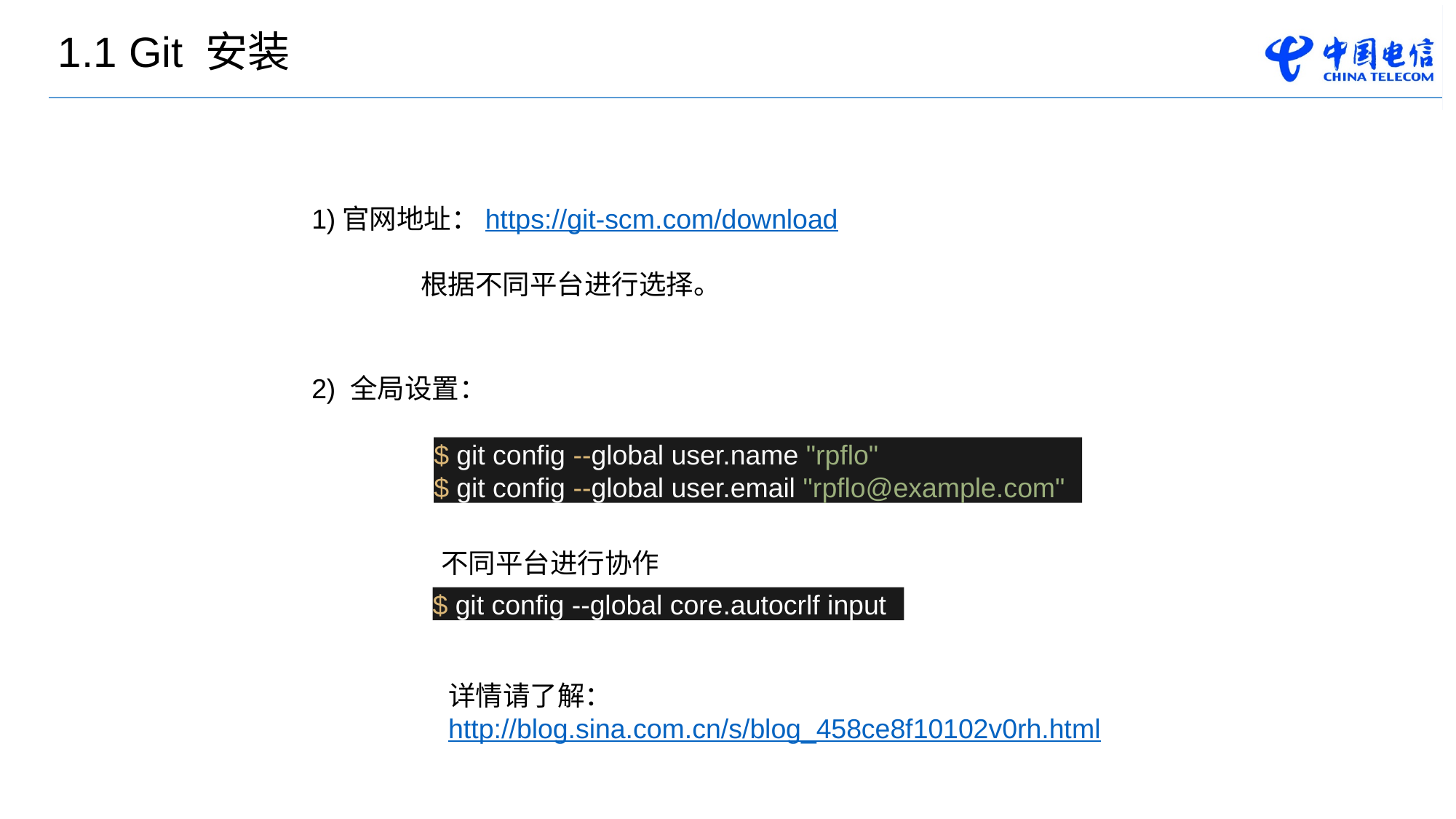

1.1 Git 安装
1)官网地址：https://git-scm.com/download

	根据不同平台进行选择。
2) 全局设置：
$ git config --global user.name "rpflo"
$ git config --global user.email "rpflo@example.com"
不同平台进行协作
$ git config --global core.autocrlf input
详情请了解：http://blog.sina.com.cn/s/blog_458ce8f10102v0rh.html